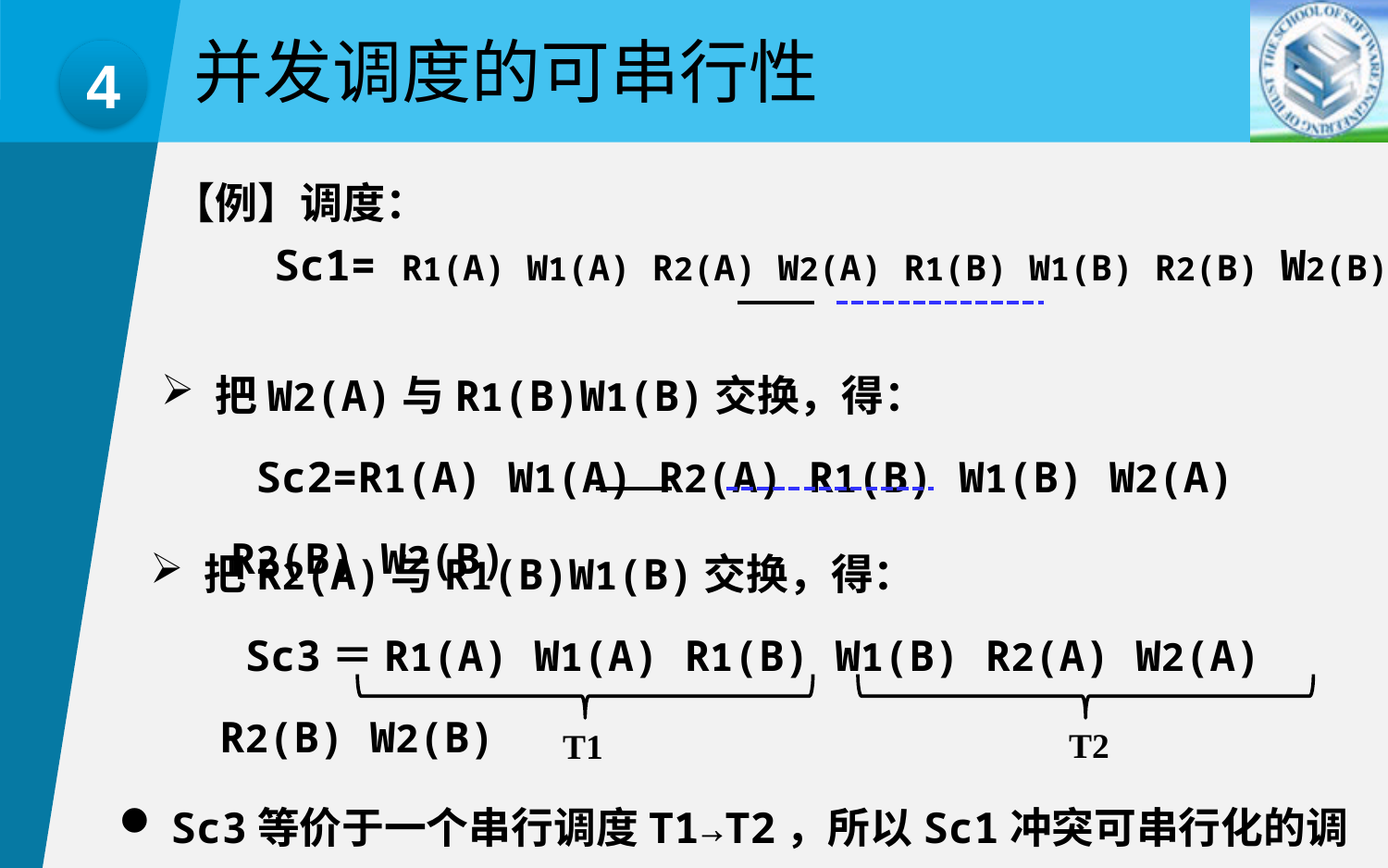

并发调度的可串行性
4
【例】调度：
    Sc1= R1(A) W1(A) R2(A) W2(A) R1(B) W1(B) R2(B) W2(B)
 把W2(A)与R1(B)W1(B)交换，得：
 Sc2=R1(A) W1(A) R2(A) R1(B) W1(B) W2(A) R2(B) W2(B)
 把R2(A)与R1(B)W1(B)交换，得：
 Sc3＝R1(A) W1(A) R1(B) W1(B) R2(A) W2(A) R2(B) W2(B)

T1

T2
Sc3等价于一个串行调度T1→T2，所以Sc1冲突可串行化的调度